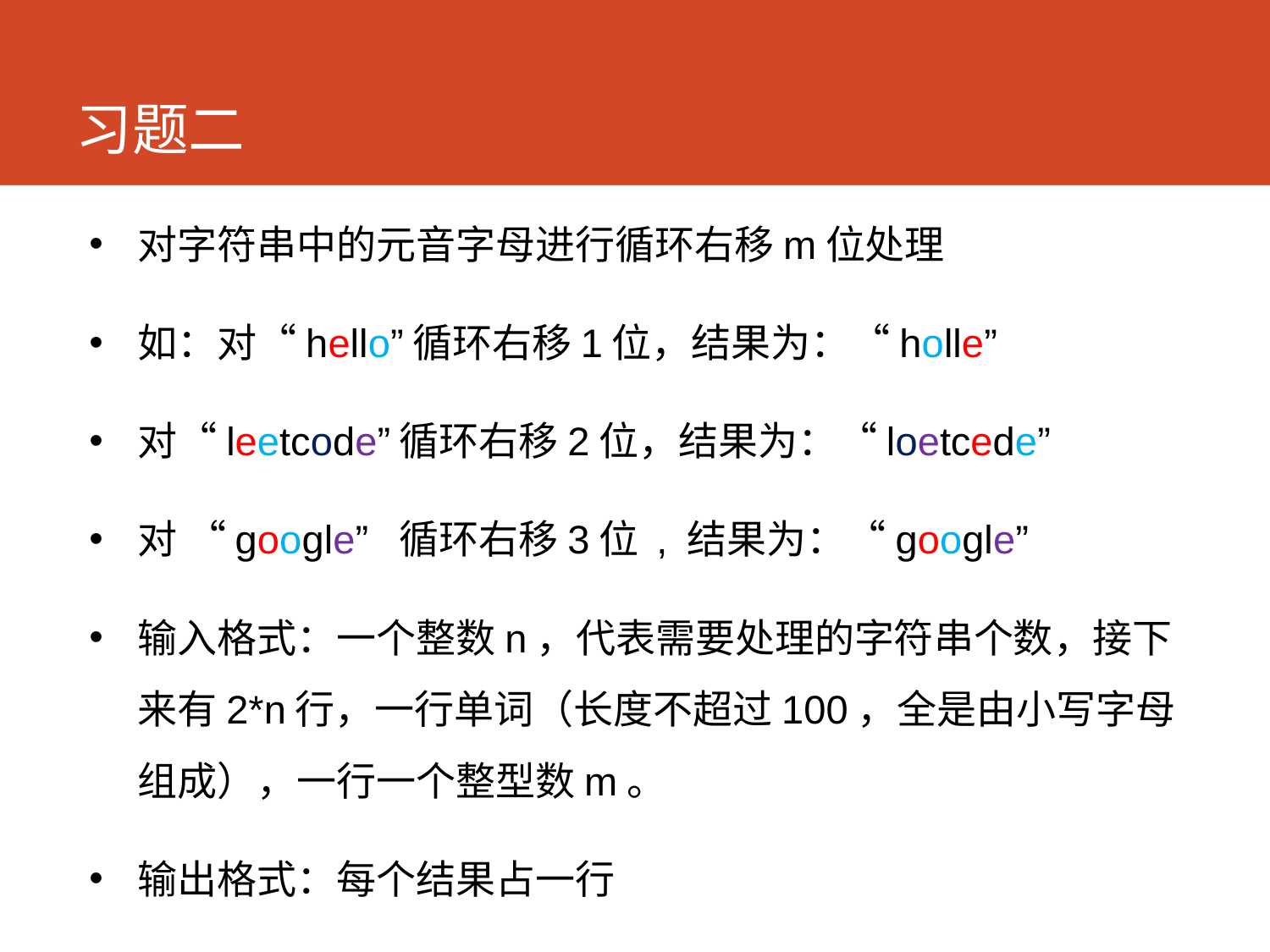

# 习题二
对字符串中的元音字母进行循环右移m位处理
如：对“hello”循环右移1位，结果为：“holle”
对“leetcode”循环右移2位，结果为：“loetcede”
对 “google”  循环右移3位 , 结果为：“google”
输入格式：一个整数n，代表需要处理的字符串个数，接下来有2*n行，一行单词（长度不超过100，全是由小写字母组成），一行一个整型数m。
输出格式：每个结果占一行